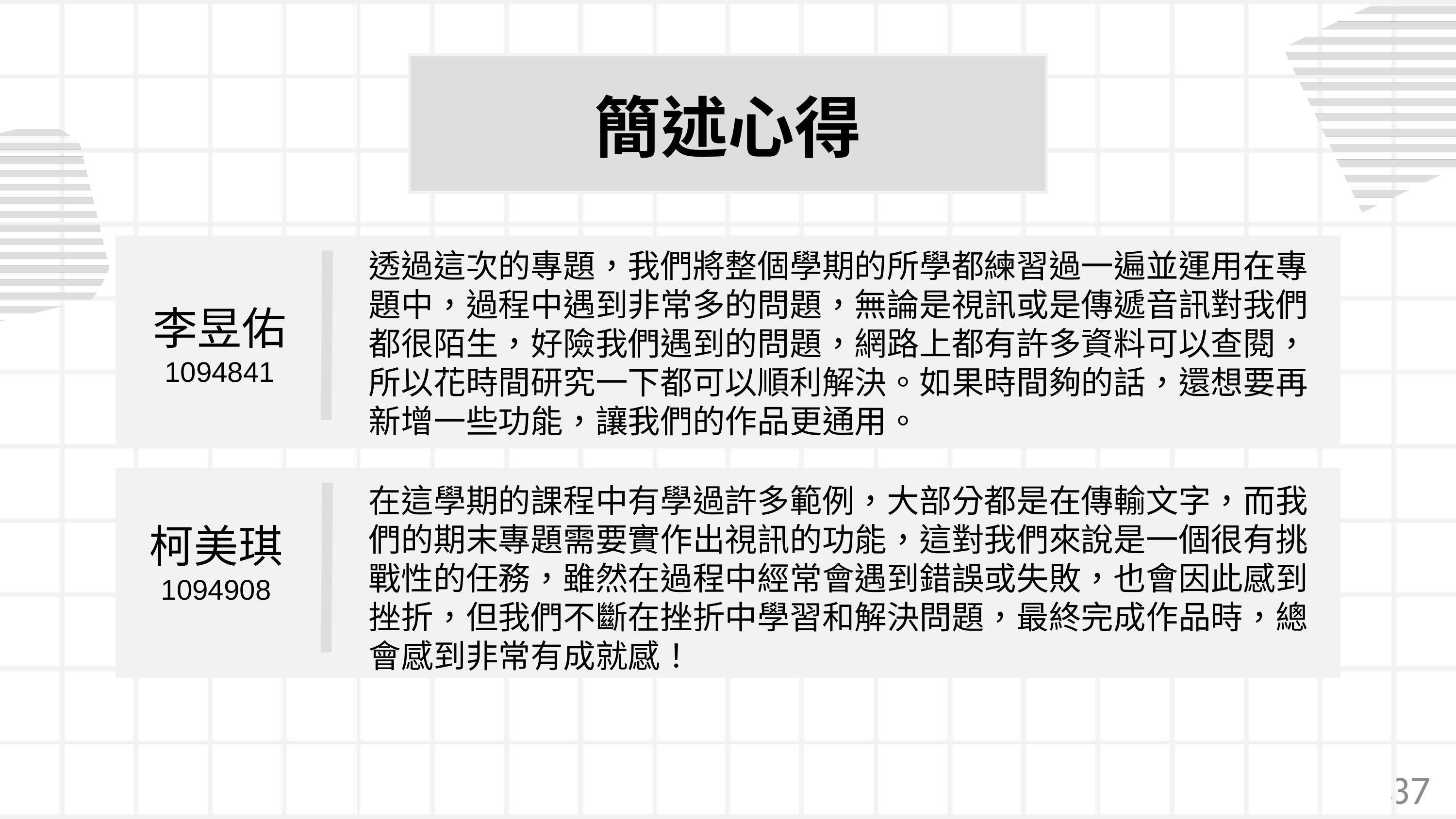

簡述心得

透過這次的專題，我們將整個學期的所學都練習過一遍並運用在專題中，過程中遇到非常多的問題，無論是視訊或是傳遞音訊對我們都很陌生，好險我們遇到的問題，網路上都有許多資料可以查閱，所以花時間研究一下都可以順利解決。如果時間夠的話，還想要再新增一些功能，讓我們的作品更通用。
李昱佑
1094841

在這學期的課程中有學過許多範例，大部分都是在傳輸文字，而我們的期末專題需要實作出視訊的功能，這對我們來說是一個很有挑戰性的任務，雖然在過程中經常會遇到錯誤或失敗，也會因此感到挫折，但我們不斷在挫折中學習和解決問題，最終完成作品時，總會感到非常有成就感！
柯美琪
1094908

37